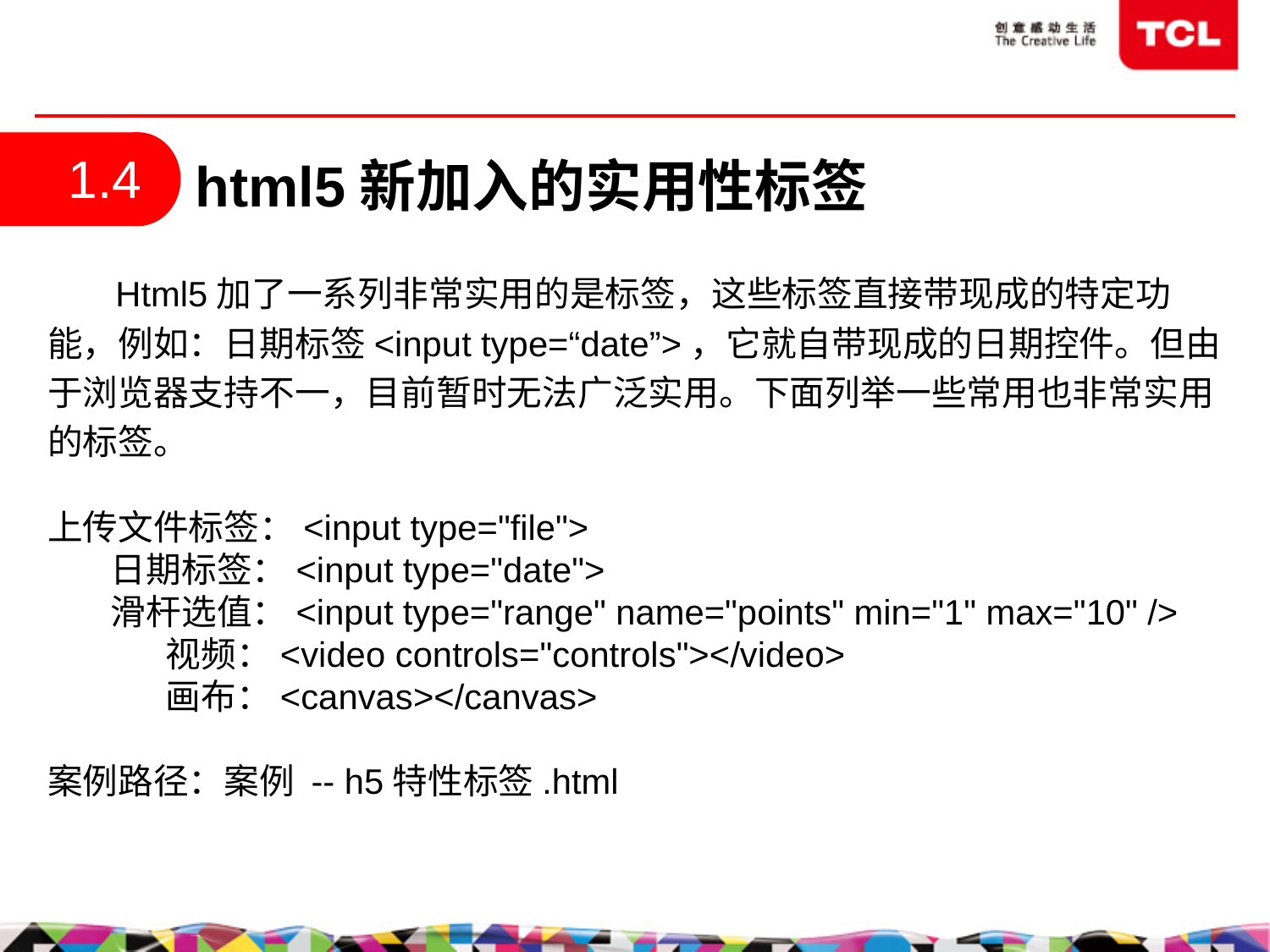

1.4
html5新加入的实用性标签
       Html5加了一系列非常实用的是标签，这些标签直接带现成的特定功能，例如：日期标签<input type=“date”>，它就自带现成的日期控件。但由于浏览器支持不一，目前暂时无法广泛实用。下面列举一些常用也非常实用的标签。

上传文件标签：<input type="file">
       日期标签：<input type="date">
       滑杆选值：<input type="range" name="points" min="1" max="10" />
              视频：<video controls="controls"></video>
              画布：<canvas></canvas>

案例路径：案例 -- h5特性标签.html